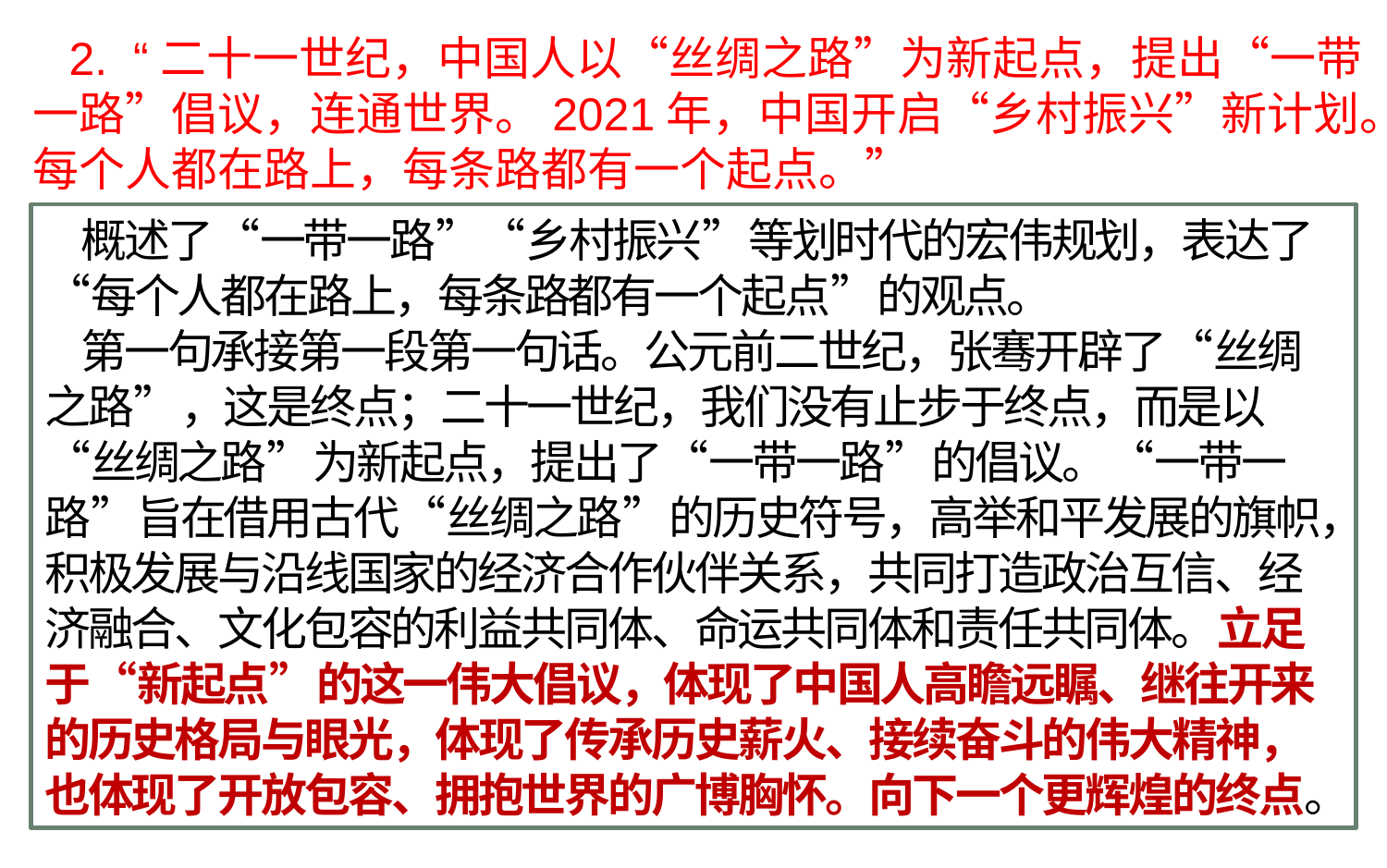

2.  “二十一世纪，中国人以“丝绸之路”为新起点，提出“一带一路”倡议，连通世界。2021年，中国开启“乡村振兴”新计划。每个人都在路上，每条路都有一个起点。”
概述了“一带一路”“乡村振兴”等划时代的宏伟规划，表达了“每个人都在路上，每条路都有一个起点”的观点。
第一句承接第一段第一句话。公元前二世纪，张骞开辟了“丝绸之路”，这是终点；二十一世纪，我们没有止步于终点，而是以“丝绸之路”为新起点，提出了“一带一路”的倡议。“一带一路”旨在借用古代“丝绸之路”的历史符号，高举和平发展的旗帜，积极发展与沿线国家的经济合作伙伴关系，共同打造政治互信、经济融合、文化包容的利益共同体、命运共同体和责任共同体。立足于“新起点”的这一伟大倡议，体现了中国人高瞻远瞩、继往开来的历史格局与眼光，体现了传承历史薪火、接续奋斗的伟大精神，也体现了开放包容、拥抱世界的广博胸怀。向下一个更辉煌的终点。